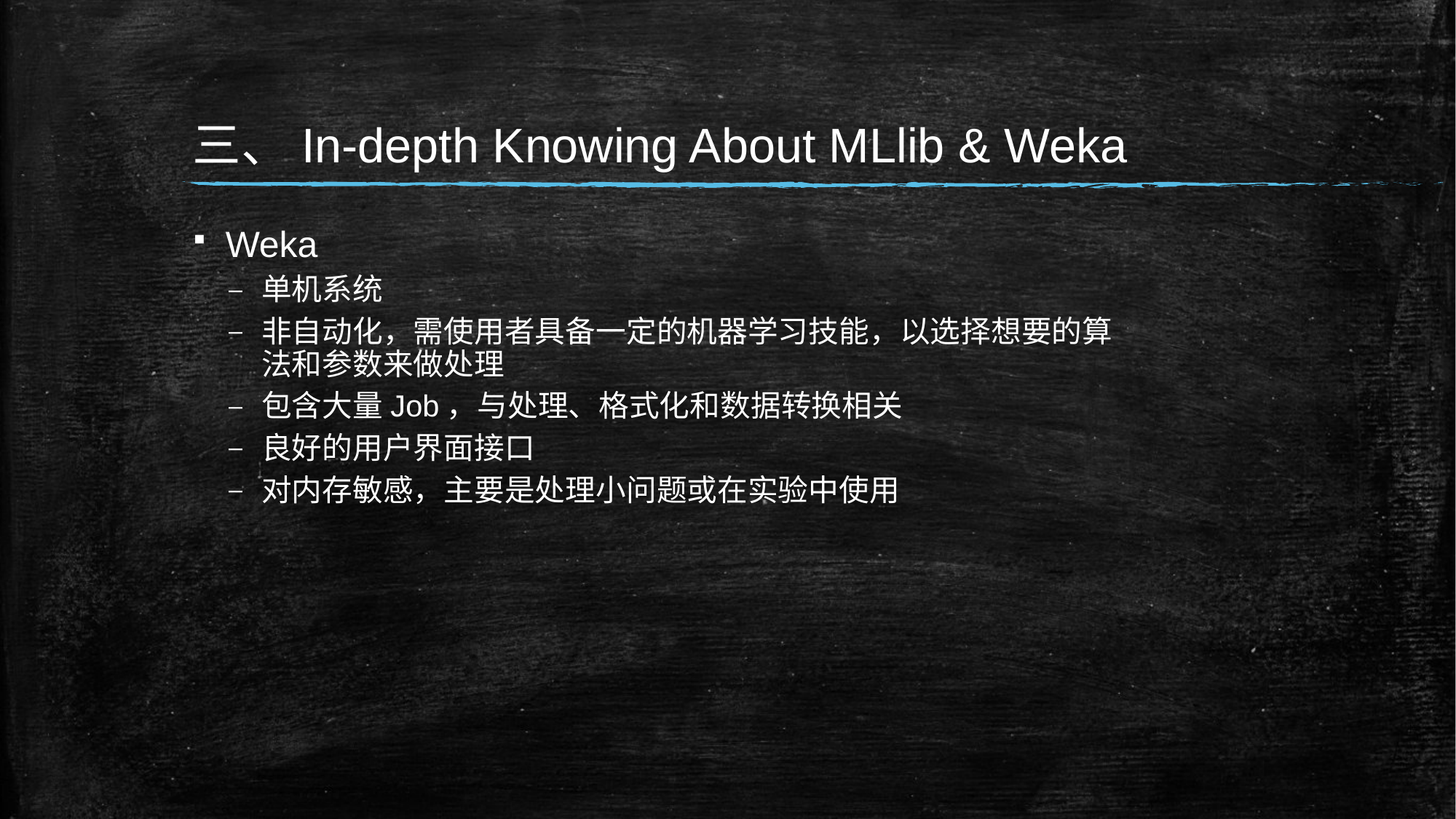

# 三、In-depth Knowing About MLlib & Weka
Weka
单机系统
非自动化，需使用者具备一定的机器学习技能，以选择想要的算法和参数来做处理
包含大量Job，与处理、格式化和数据转换相关
良好的用户界面接口
对内存敏感，主要是处理小问题或在实验中使用